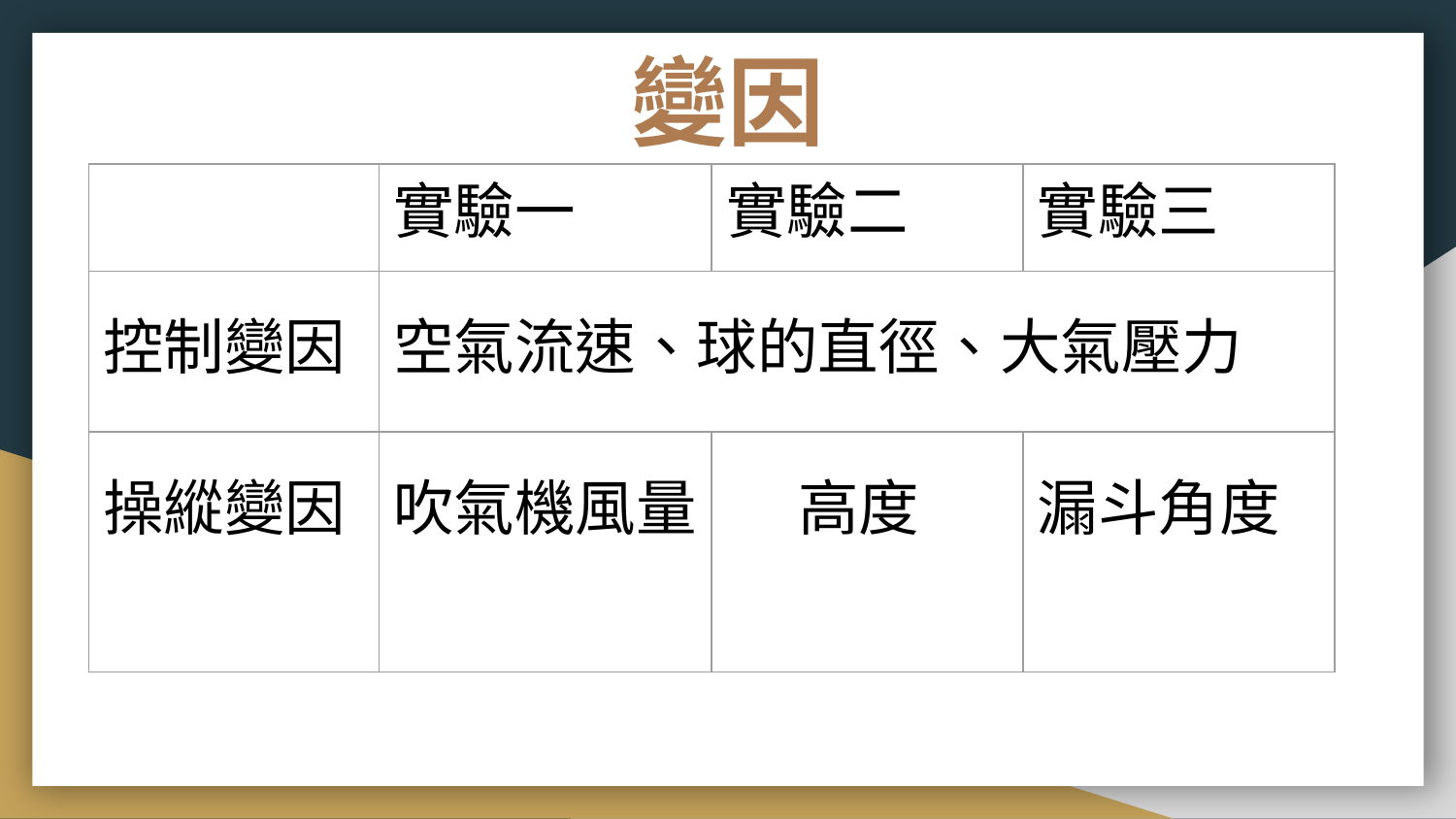

# 變因
|  | 實驗一 | 實驗二 | 實驗三 |
| --- | --- | --- | --- |
| 控制變因 | 空氣流速、球的直徑、大氣壓力 |  |  |
| 操縱變因 | 吹氣機風量 | 高度 | 漏斗角度 |